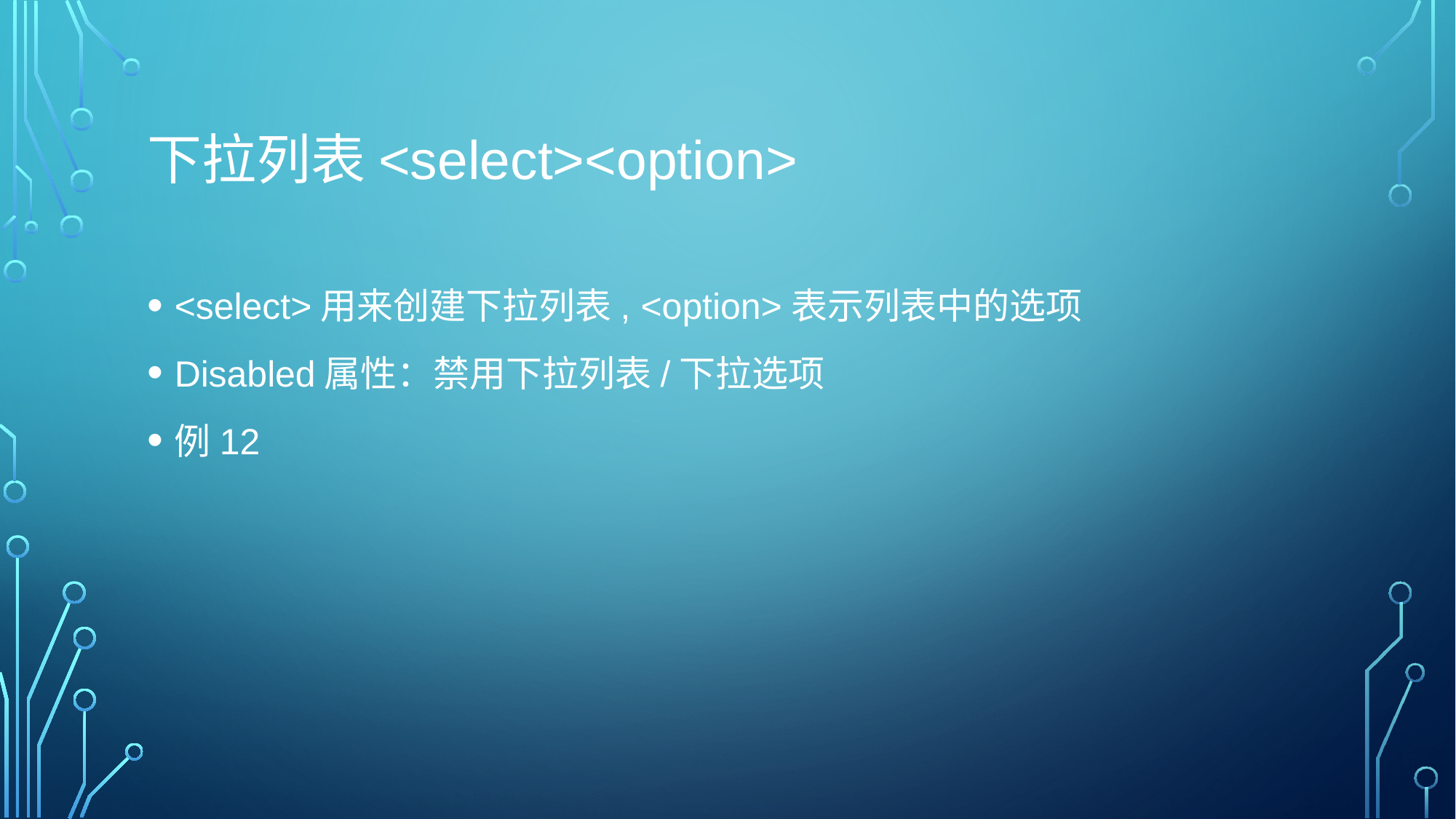

# 下拉列表<select><option>
<select>用来创建下拉列表, <option>表示列表中的选项
Disabled属性：禁用下拉列表/下拉选项
例12